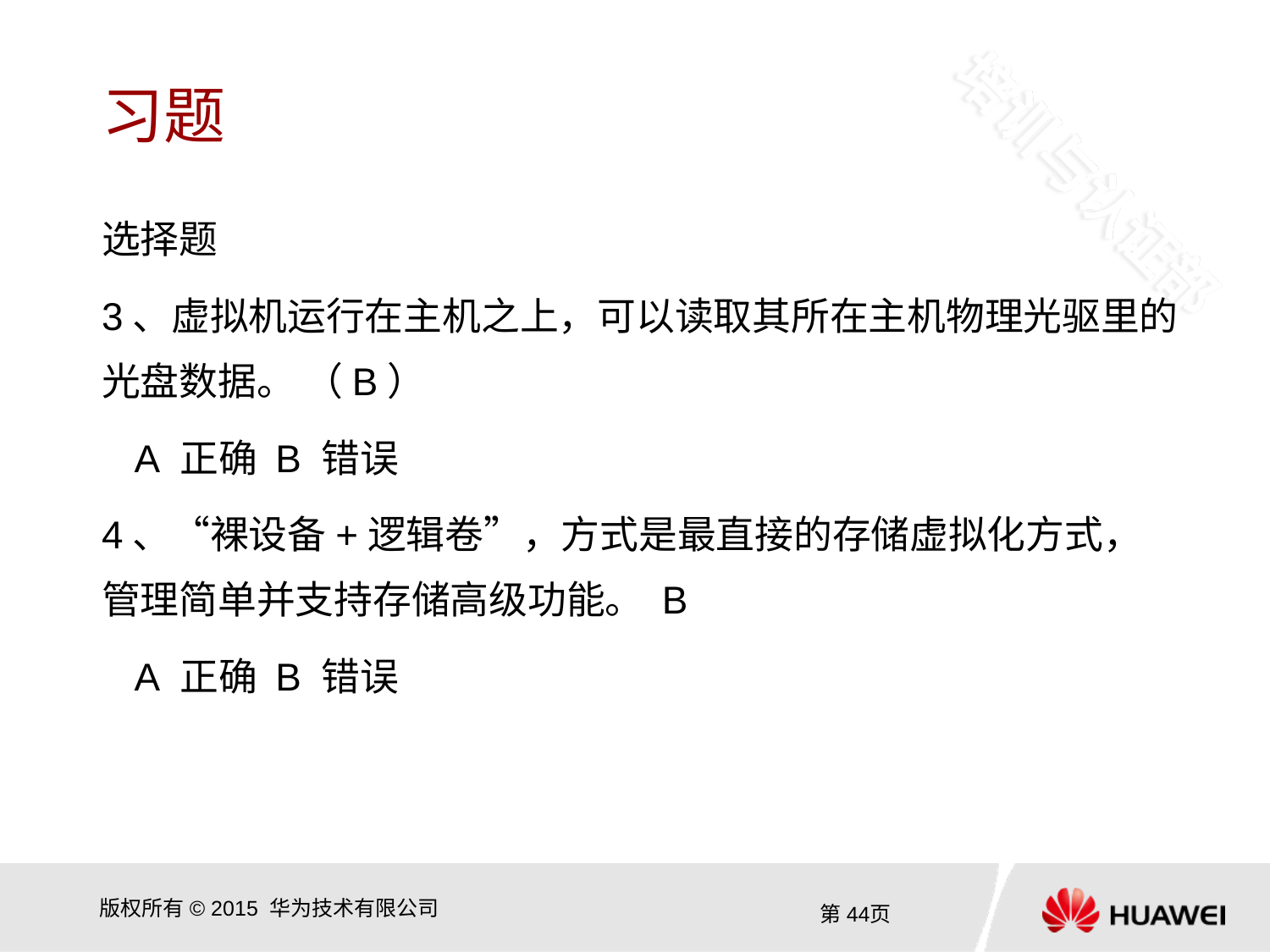

# 习题
选择题
3、虚拟机运行在主机之上，可以读取其所在主机物理光驱里的光盘数据。 （B）
   A 正确 B 错误
4、“裸设备+逻辑卷”，方式是最直接的存储虚拟化方式，管理简单并支持存储高级功能。 B
   A 正确 B 错误